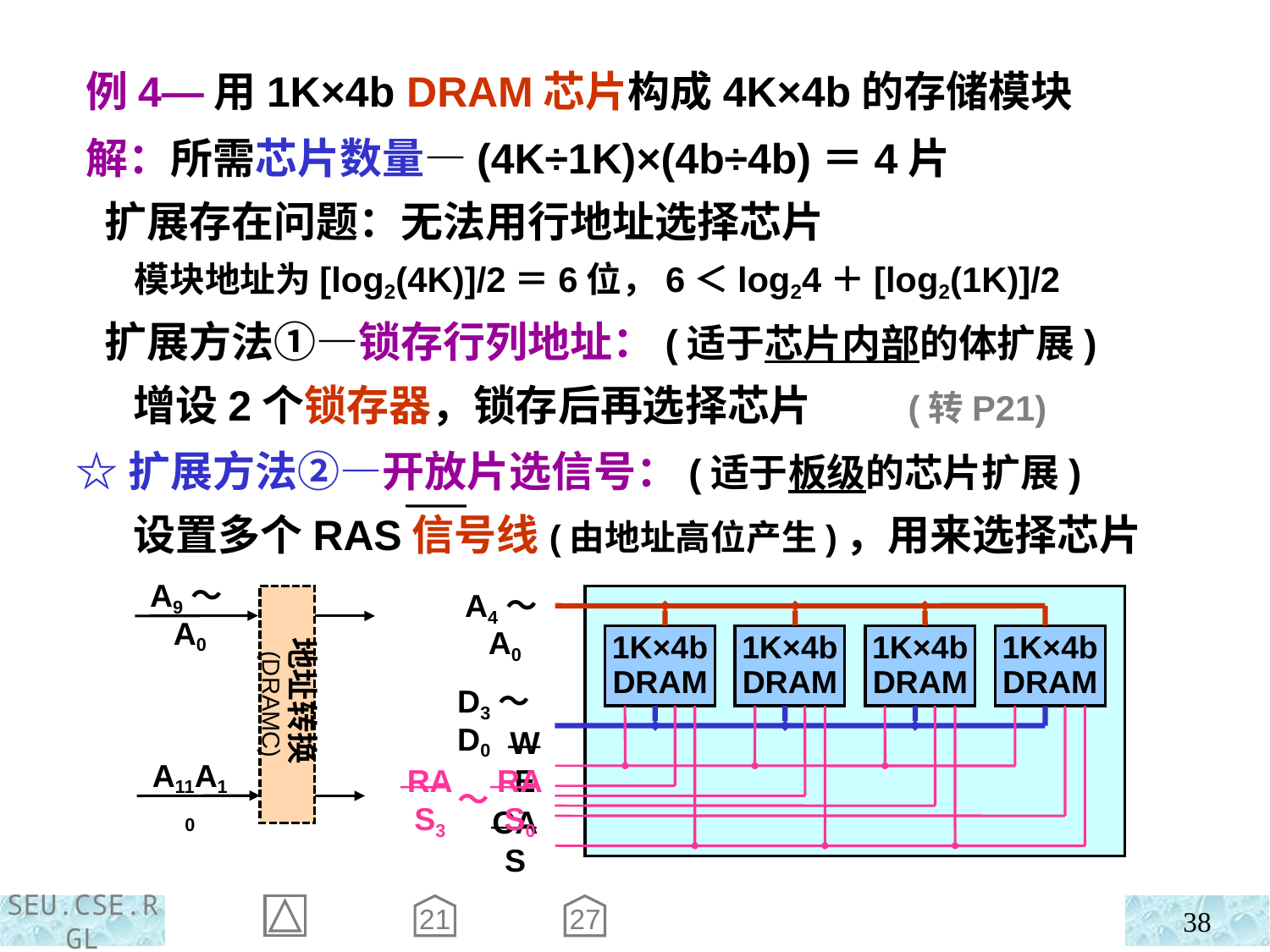

例4—用1K×4b DRAM芯片构成4K×4b的存储模块
    解：所需芯片数量—(4K÷1K)×(4b÷4b)＝4片
      扩展存在问题：无法用行地址选择芯片
           模块地址为[log2(4K)]/2＝6位，6＜log24＋[log2(1K)]/2
      扩展方法①—锁存行列地址：(适于芯片内部的体扩展)
         增设2个锁存器，锁存后再选择芯片         (转P21)
    ☆扩展方法②—开放片选信号：(适于板级的芯片扩展)
         设置多个RAS信号线(由地址高位产生)，用来选择芯片

A9～A0
地址转换(DRAMC)
A11A10
A4～A0

1K×4b
DRAM
1K×4b
DRAM
1K×4b
DRAM
1K×4b
DRAM
D3～D0

WE

RAS3
～
RAS0

CAS

21
27
38